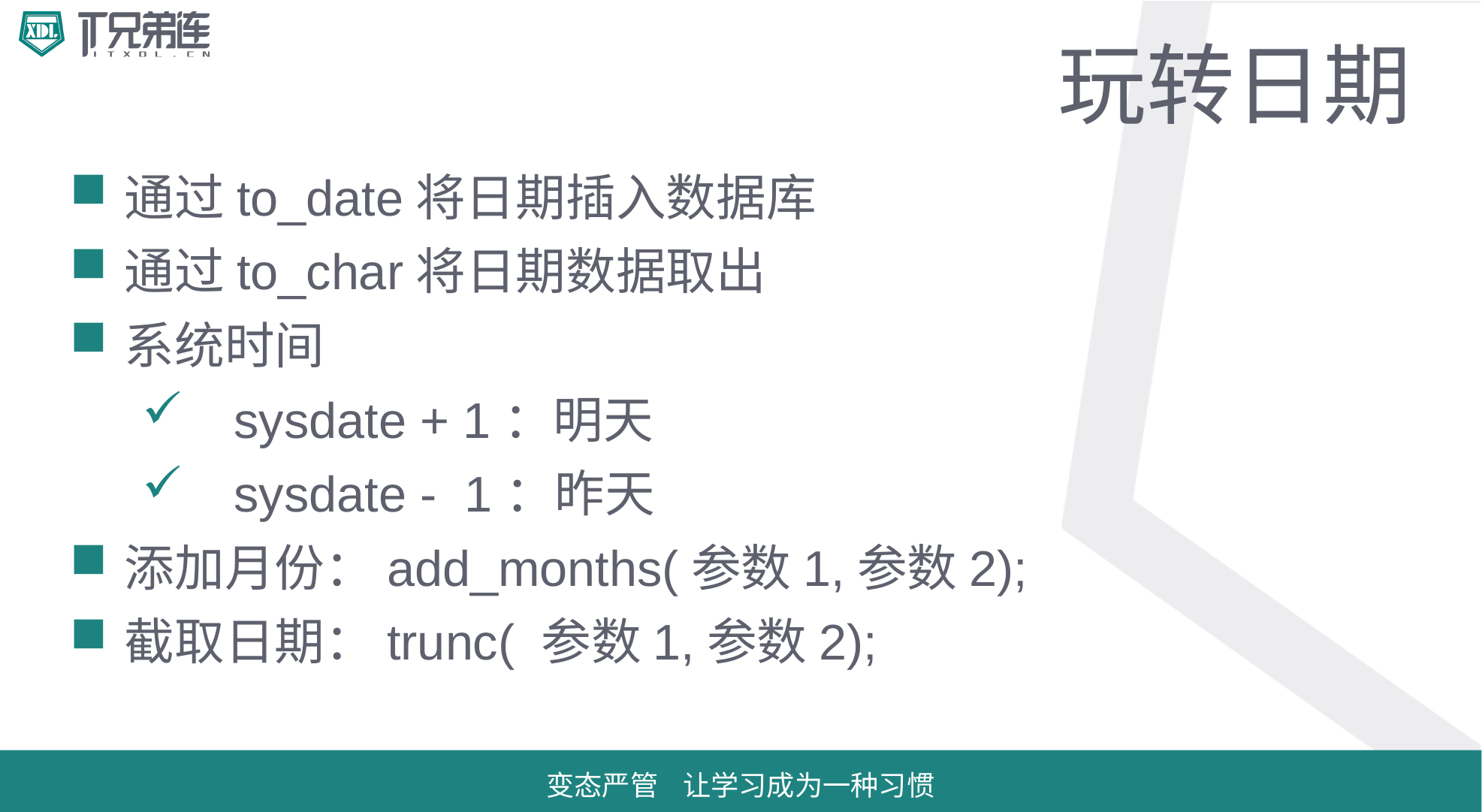

# 玩转日期
通过to_date将日期插入数据库
通过to_char将日期数据取出
系统时间
sysdate + 1：明天
sysdate -  1：昨天
添加月份：add_months(参数1,参数2);
截取日期：trunc( 参数1,参数2);